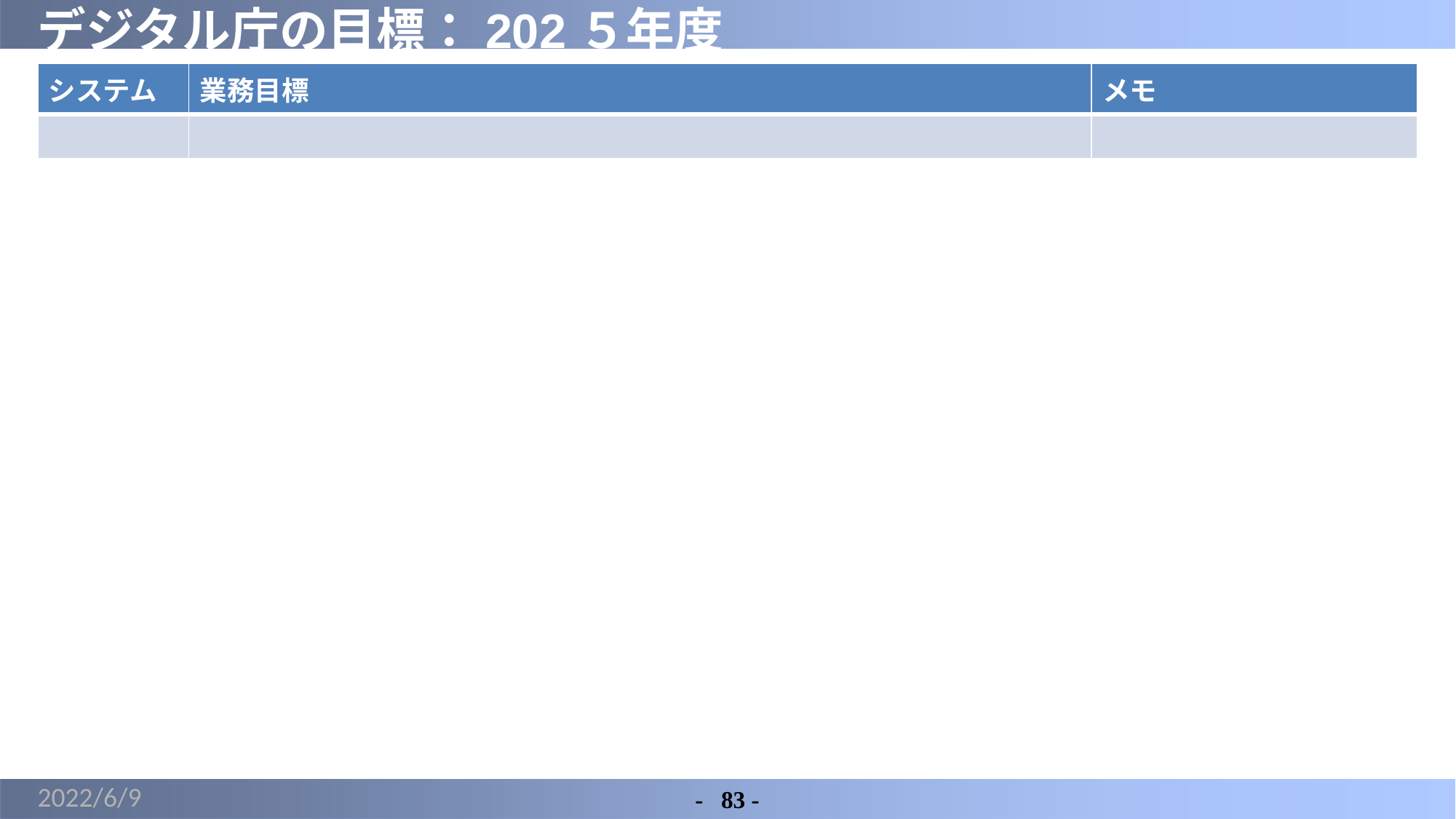

# デジタル庁の目標：202５年度
| システム | 業務目標 | メモ |
| --- | --- | --- |
|  |  |  |
2022/6/9
-	83 -